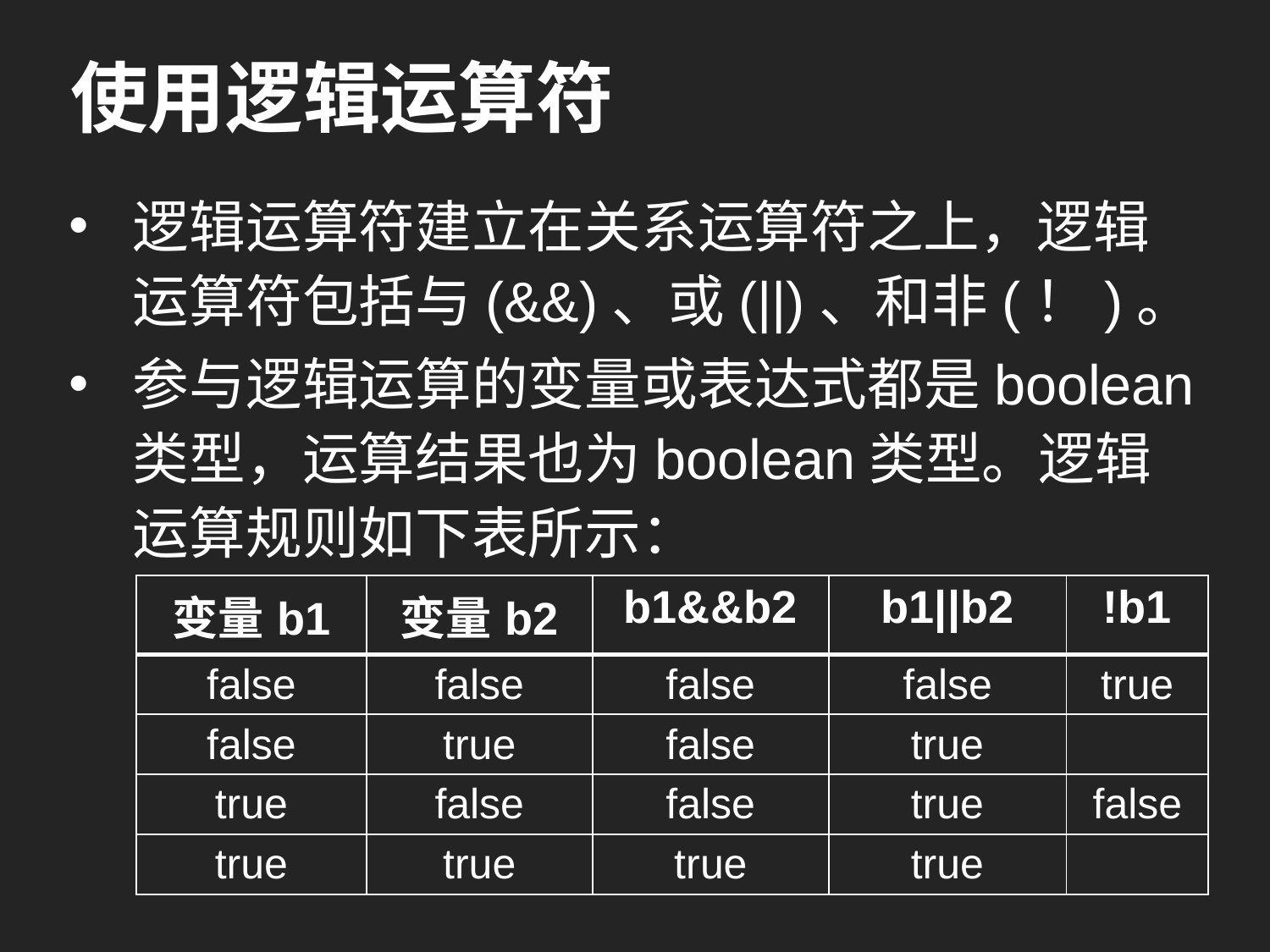

# 使用逻辑运算符
逻辑运算符建立在关系运算符之上，逻辑运算符包括与(&&)、或(||)、和非(！)。
参与逻辑运算的变量或表达式都是boolean类型，运算结果也为boolean类型。逻辑运算规则如下表所示：
| 变量b1 | 变量b2 | b1&&b2 | b1||b2 | !b1 |
| --- | --- | --- | --- | --- |
| false | false | false | false | true |
| false | true | false | true |  |
| true | false | false | true | false |
| true | true | true | true |  |